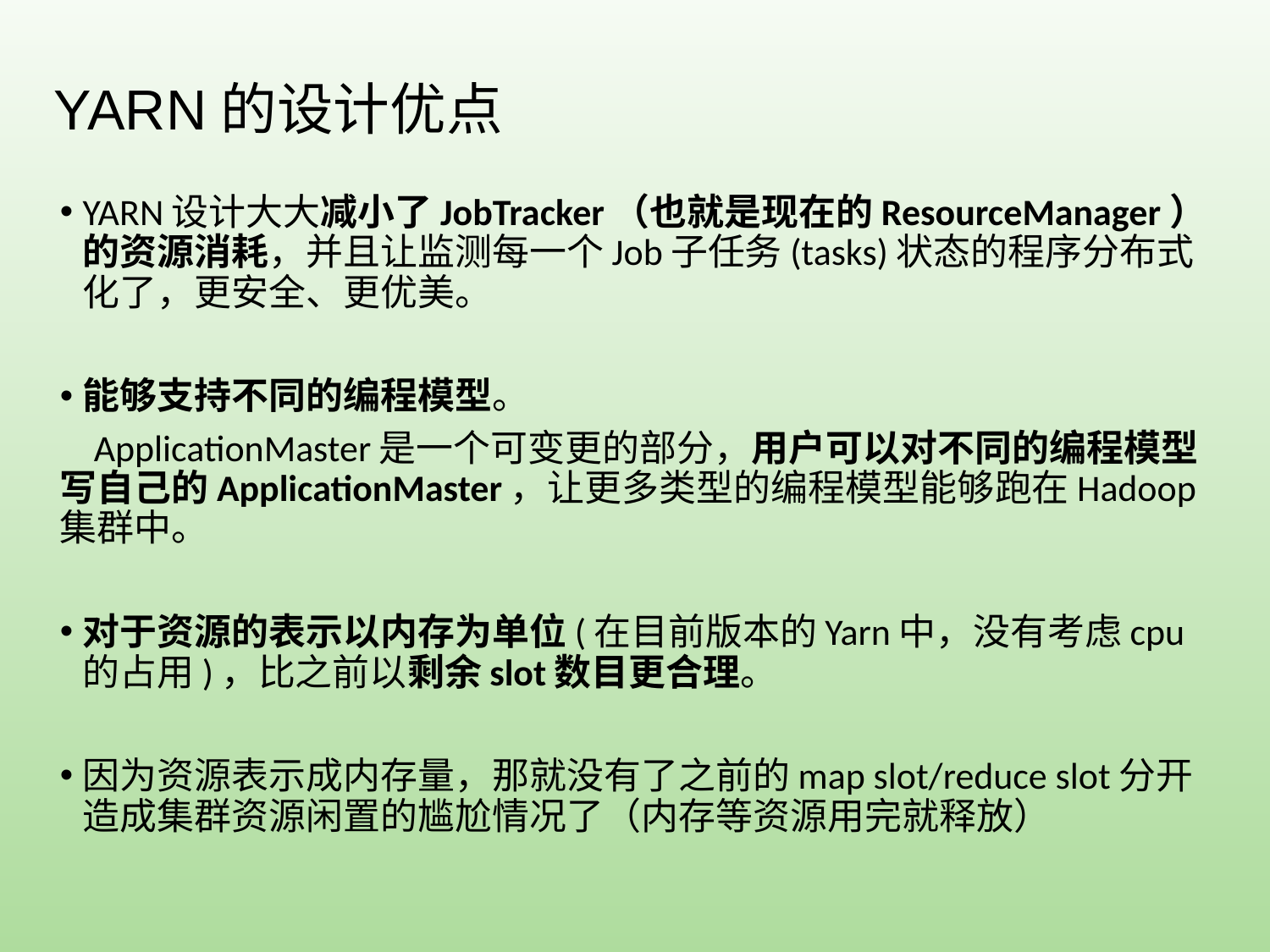

# YARN的设计优点
YARN设计大大减小了JobTracker（也就是现在的ResourceManager）的资源消耗，并且让监测每一个Job子任务(tasks)状态的程序分布式化了，更安全、更优美。

能够支持不同的编程模型。
    ApplicationMaster是一个可变更的部分，用户可以对不同的编程模型写自己的ApplicationMaster，让更多类型的编程模型能够跑在Hadoop集群中。

对于资源的表示以内存为单位(在目前版本的Yarn中，没有考虑cpu的占用)，比之前以剩余slot数目更合理。

因为资源表示成内存量，那就没有了之前的map slot/reduce slot分开造成集群资源闲置的尴尬情况了（内存等资源用完就释放）